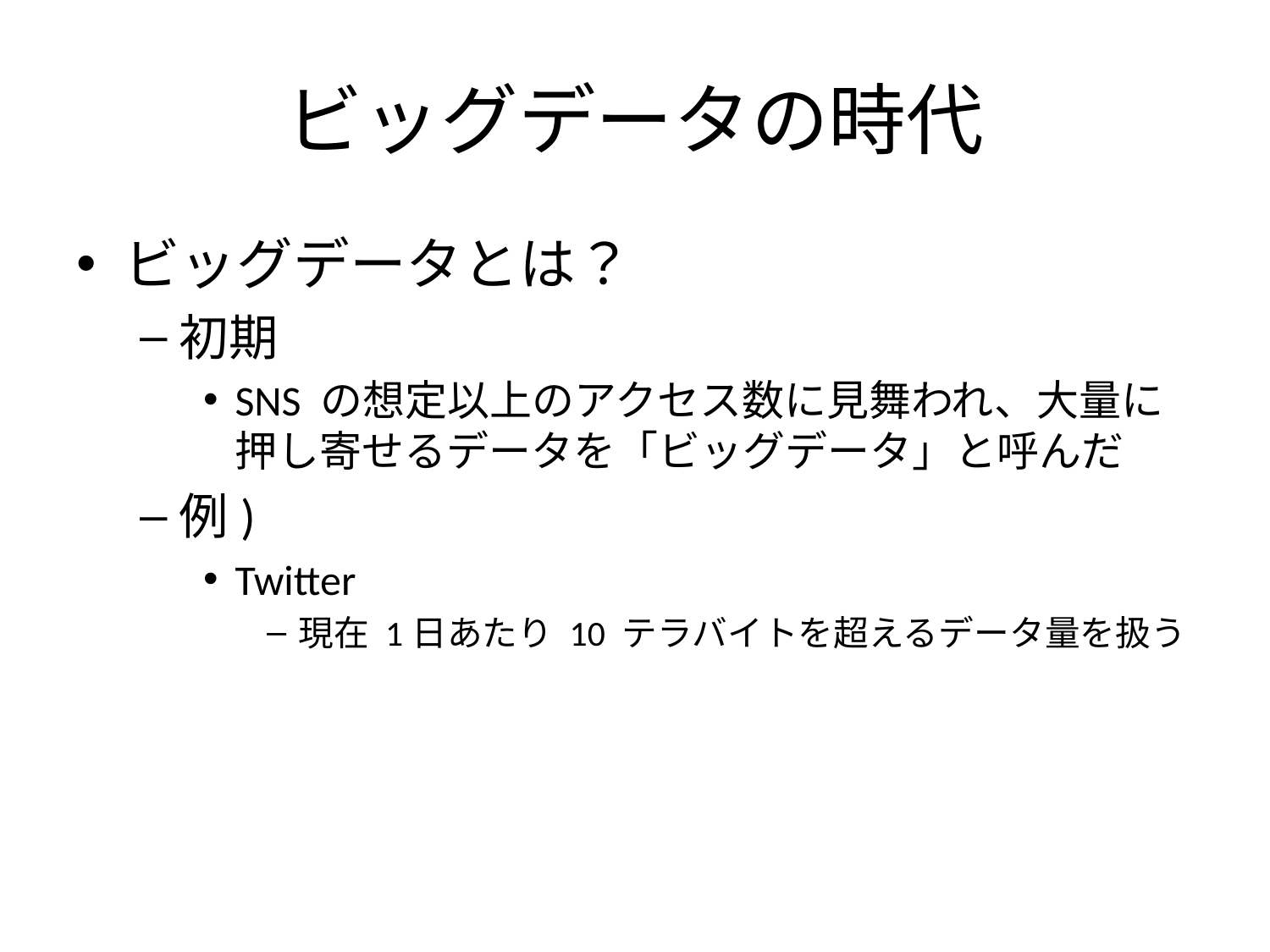

# ビッグデータの時代
ビッグデータとは？
初期
SNS の想定以上のアクセス数に見舞われ、大量に押し寄せるデータを「ビッグデータ」と呼んだ
例)
Twitter
現在 1日あたり 10 テラバイトを超えるデータ量を扱う